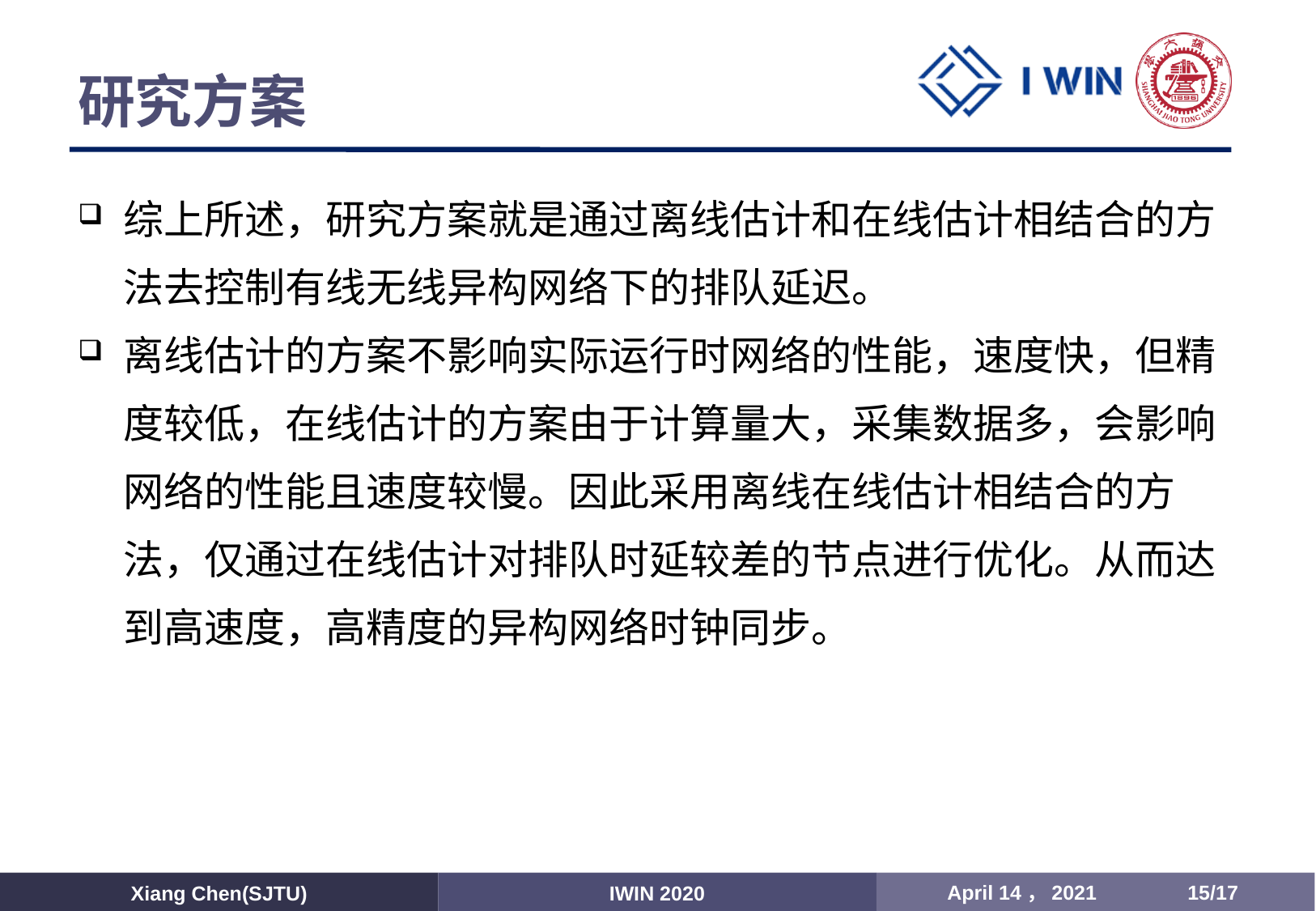

# 研究方案
综上所述，研究方案就是通过离线估计和在线估计相结合的方法去控制有线无线异构网络下的排队延迟。
离线估计的方案不影响实际运行时网络的性能，速度快，但精度较低，在线估计的方案由于计算量大，采集数据多，会影响网络的性能且速度较慢。因此采用离线在线估计相结合的方法，仅通过在线估计对排队时延较差的节点进行优化。从而达到高速度，高精度的异构网络时钟同步。
15/17
April 14，2021